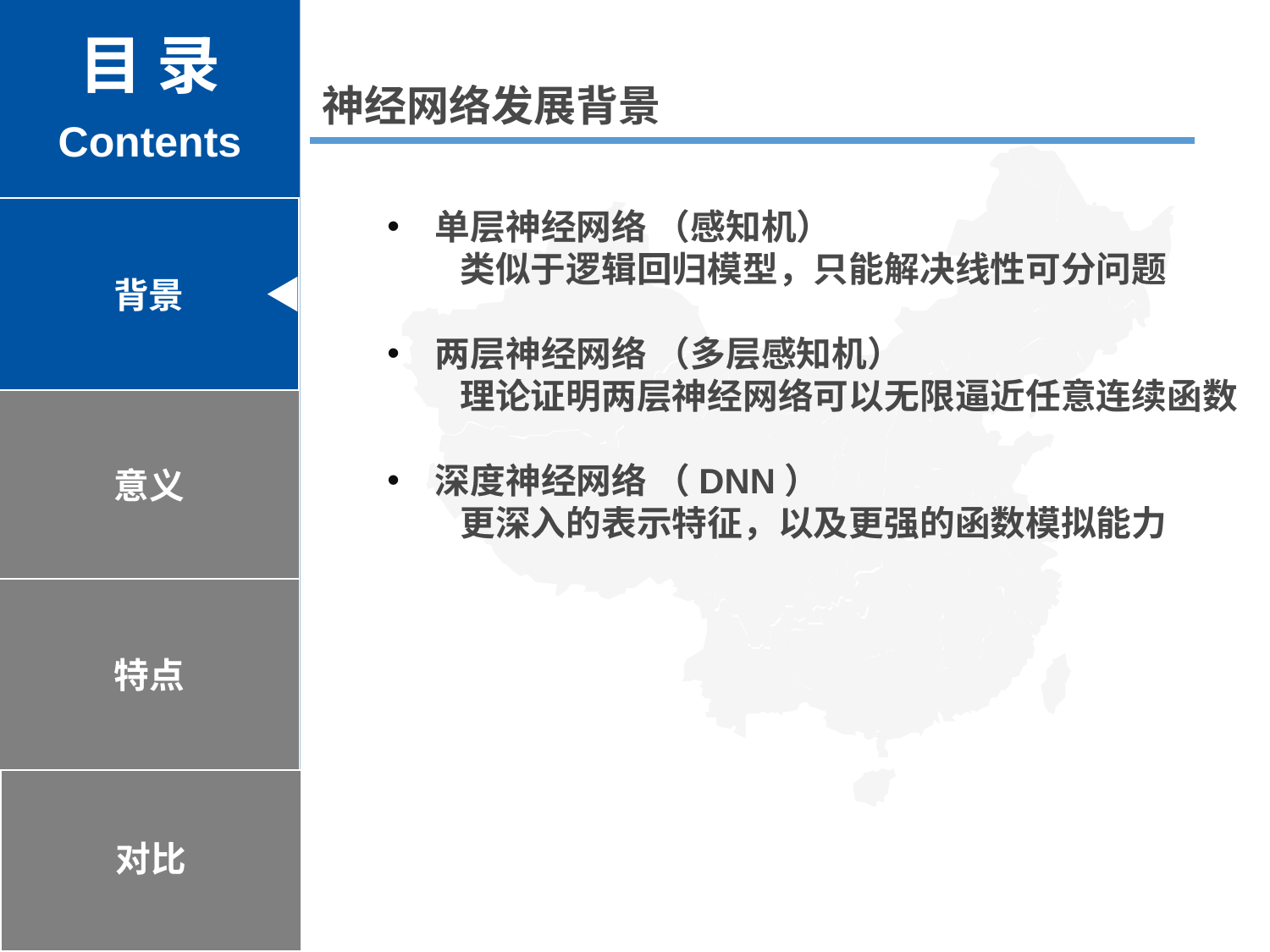

目 录
Contents
神经网络发展背景

背景
单层神经网络 （感知机）
        类似于逻辑回归模型，只能解决线性可分问题

两层神经网络 （多层感知机）
        理论证明两层神经网络可以无限逼近任意连续函数

深度神经网络 （DNN）
        更深入的表示特征，以及更强的函数模拟能力

意义
特点
对比